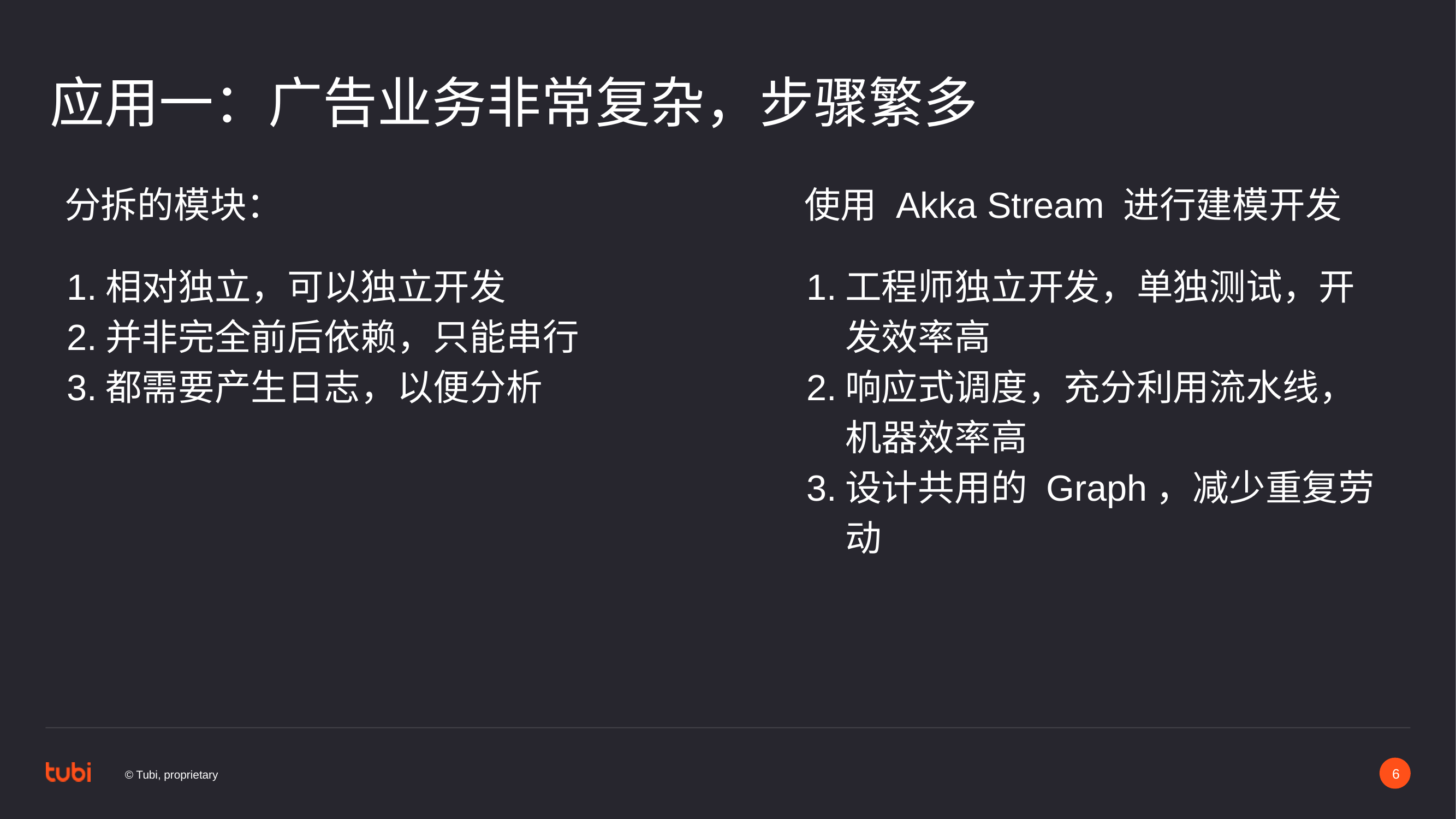

# 应用一：广告业务非常复杂，步骤繁多
分拆的模块：
相对独立，可以独立开发
并非完全前后依赖，只能串行
都需要产生日志，以便分析
使用 Akka Stream 进行建模开发
工程师独立开发，单独测试，开发效率高
响应式调度，充分利用流水线，机器效率高
设计共用的 Graph，减少重复劳动
6